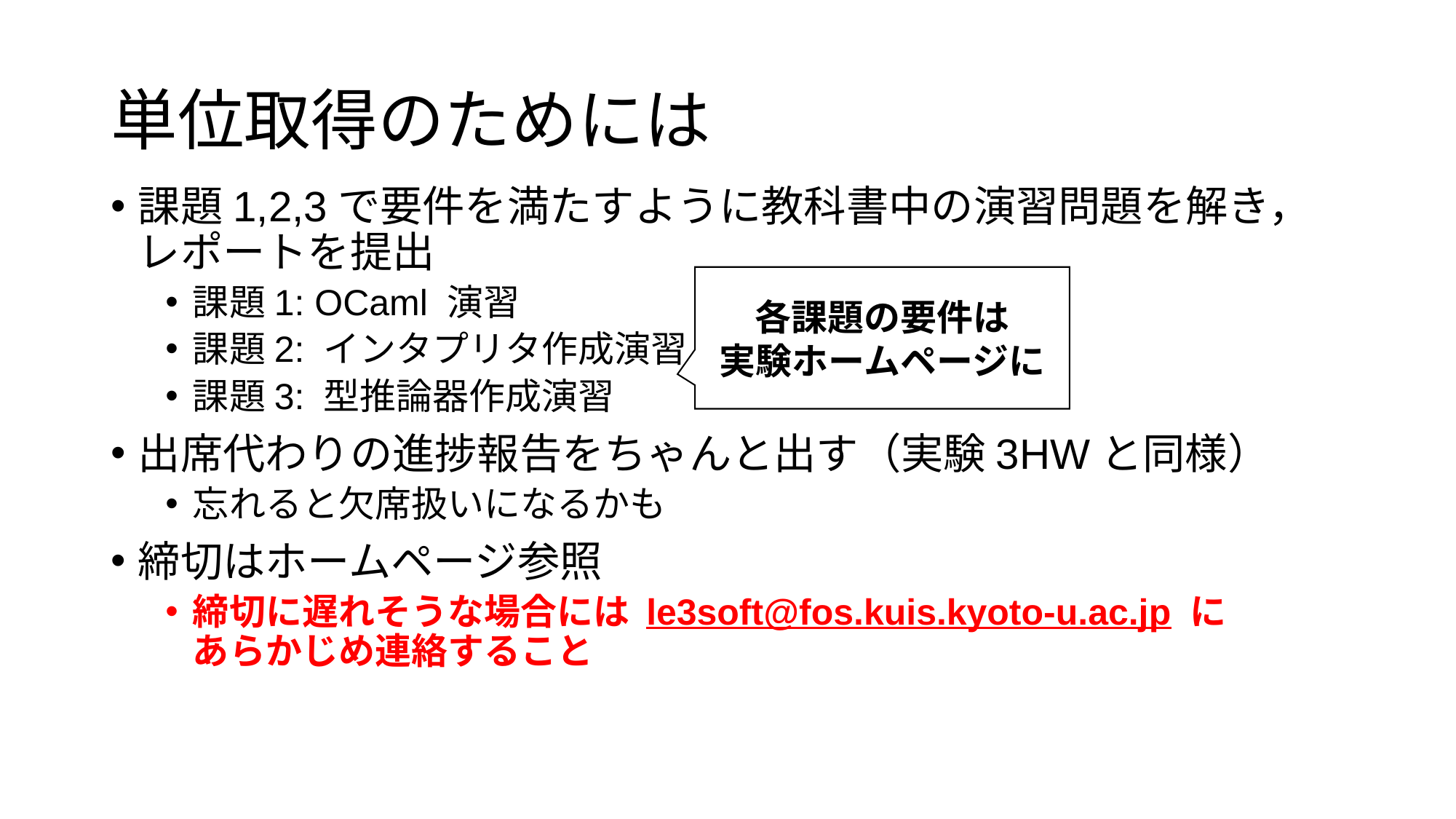

# 単位取得のためには
課題1,2,3で要件を満たすように教科書中の演習問題を解き，
レポートを提出
課題1: OCaml 演習
課題2: インタプリタ作成演習
課題3: 型推論器作成演習
出席代わりの進捗報告をちゃんと出す（実験3HWと同様）
忘れると欠席扱いになるかも
締切はホームページ参照
締切に遅れそうな場合には le3soft@fos.kuis.kyoto-u.ac.jp に
あらかじめ連絡すること
各課題の要件は
実験ホームページに